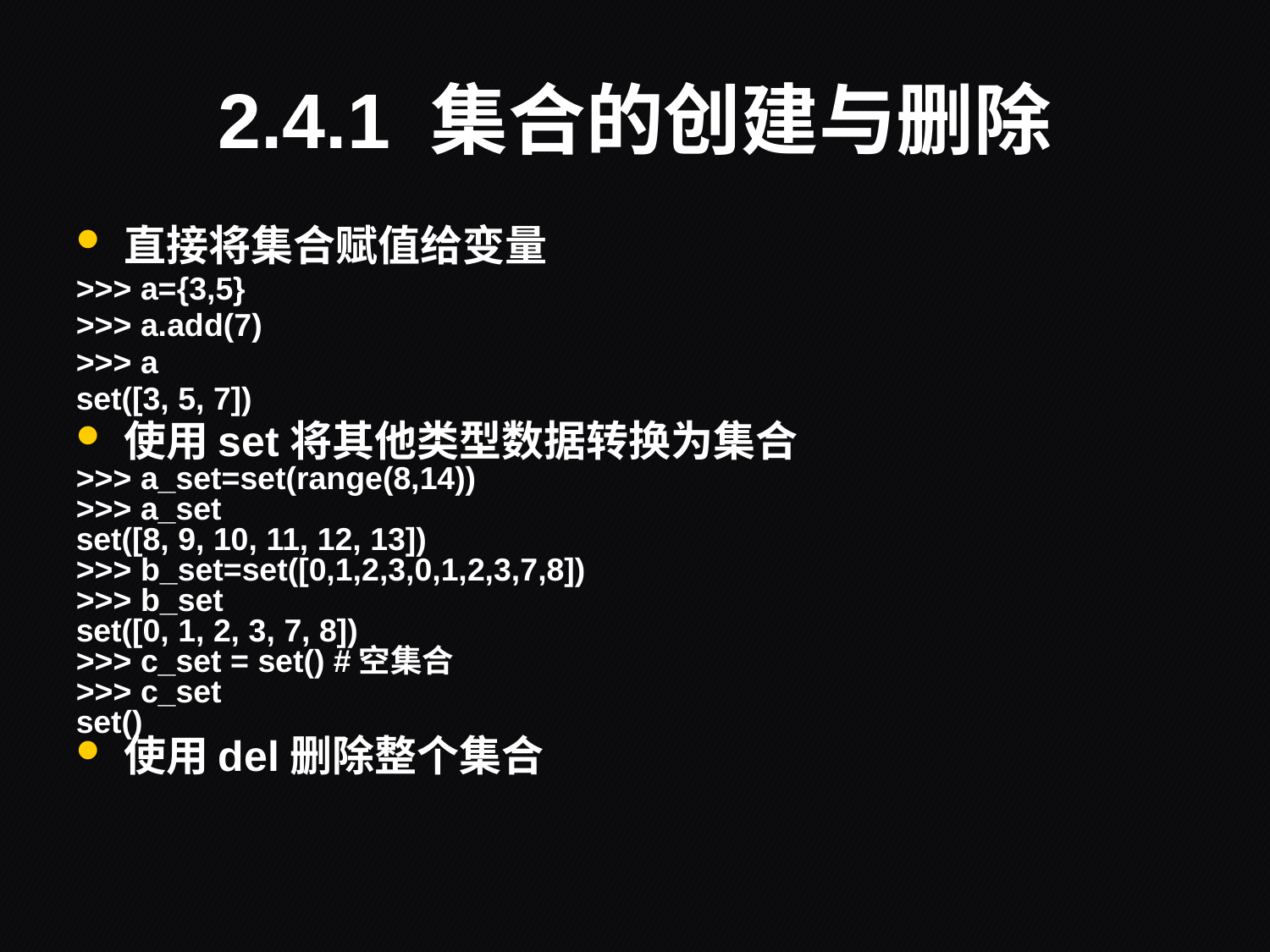

# 2.4.1 集合的创建与删除
直接将集合赋值给变量
>>> a={3,5}
>>> a.add(7)
>>> a
set([3, 5, 7])
使用set将其他类型数据转换为集合
>>> a_set=set(range(8,14))
>>> a_set
set([8, 9, 10, 11, 12, 13])
>>> b_set=set([0,1,2,3,0,1,2,3,7,8])
>>> b_set
set([0, 1, 2, 3, 7, 8])
>>> c_set = set() #空集合
>>> c_set
set()
使用del删除整个集合